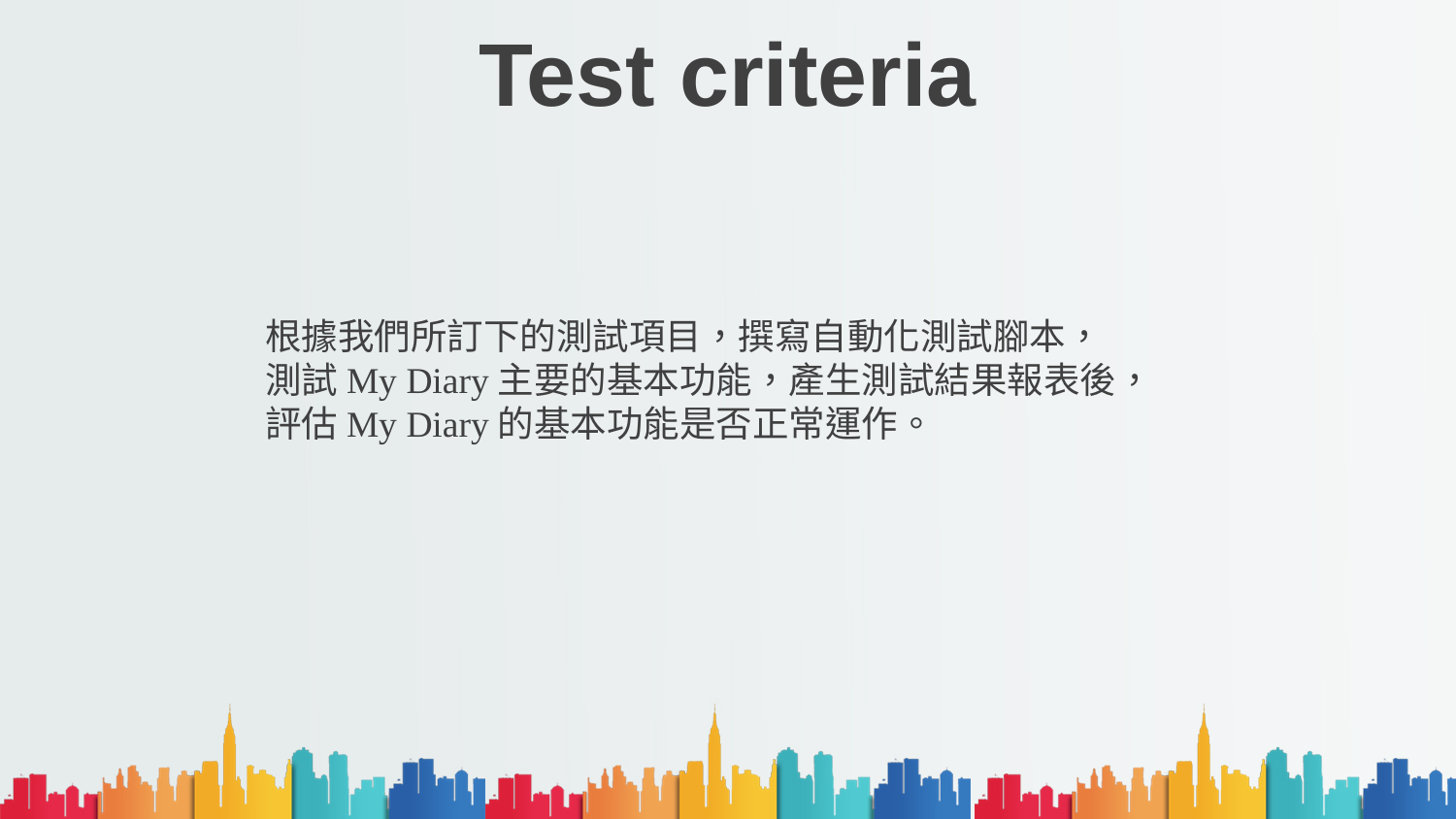

# Test criteria
根據我們所訂下的測試項目，撰寫自動化測試腳本，
測試My Diary主要的基本功能，產生測試結果報表後，
評估My Diary的基本功能是否正常運作。